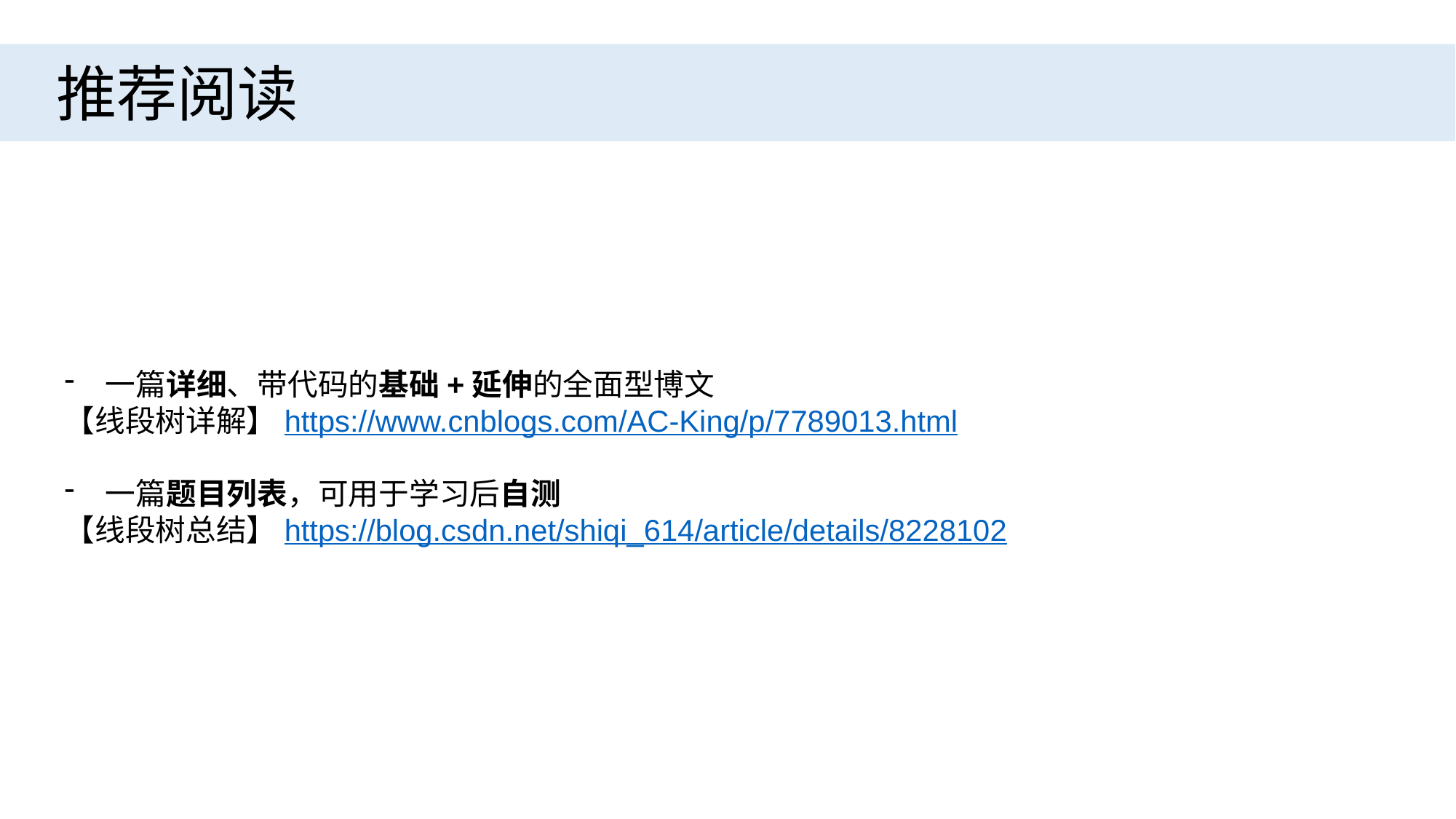

推荐阅读
一篇详细、带代码的基础+延伸的全面型博文
【线段树详解】https://www.cnblogs.com/AC-King/p/7789013.html

一篇题目列表，可用于学习后自测
【线段树总结】https://blog.csdn.net/shiqi_614/article/details/8228102